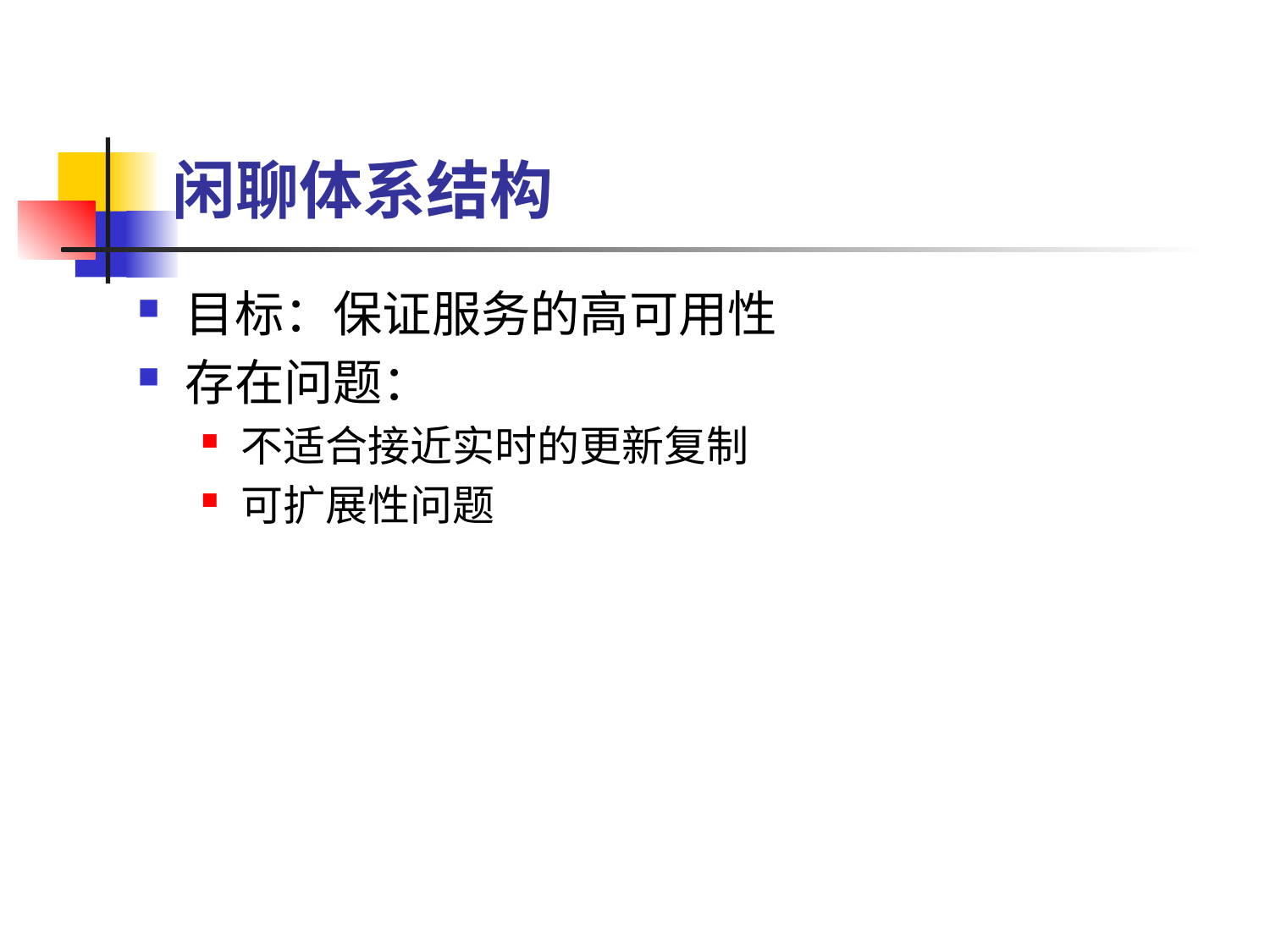

# 闲聊体系结构
目标：保证服务的高可用性
存在问题：
不适合接近实时的更新复制
可扩展性问题